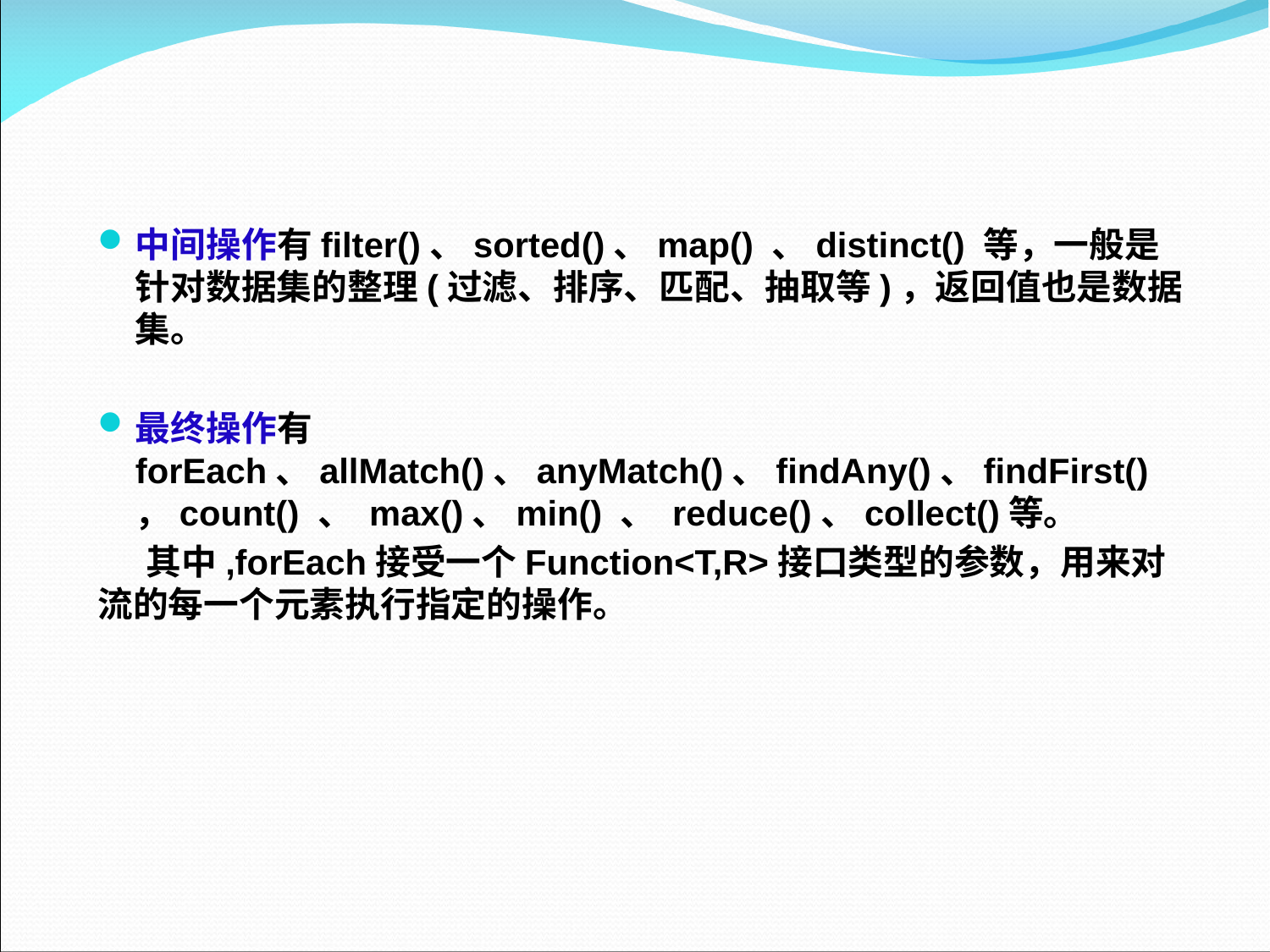

中间操作有filter()、sorted()、map() 、distinct() 等，一般是针对数据集的整理(过滤、排序、匹配、抽取等)，返回值也是数据集。

最终操作有forEach、allMatch()、anyMatch()、findAny()、findFirst()，count() 、 max()、min() 、 reduce()、collect()等。
     其中,forEach接受一个Function<T,R>接口类型的参数，用来对流的每一个元素执行指定的操作。